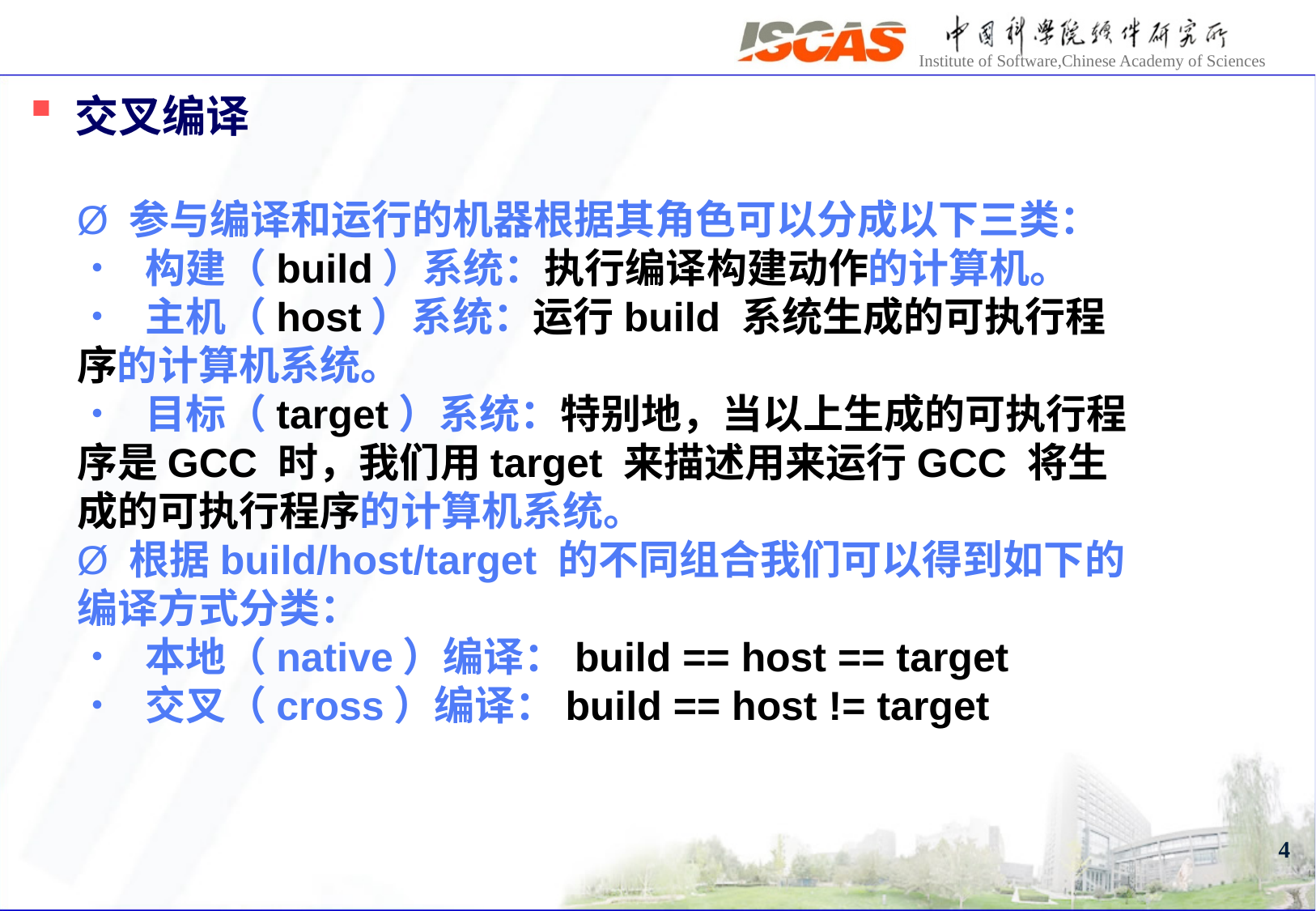

交叉编译
Ø 参与编译和运行的机器根据其角色可以分成以下三类：
•  构建（build）系统：执行编译构建动作的计算机。
•  主机（host）系统：运行build 系统生成的可执行程序的计算机系统。
•  目标（target）系统：特别地，当以上生成的可执行程序是GCC 时，我们用target 来描述用来运行GCC 将生成的可执行程序的计算机系统。
Ø 根据build/host/target 的不同组合我们可以得到如下的编译方式分类：
•  本地（native）编译：build == host == target
•  交叉（cross）编译：build == host != target
4